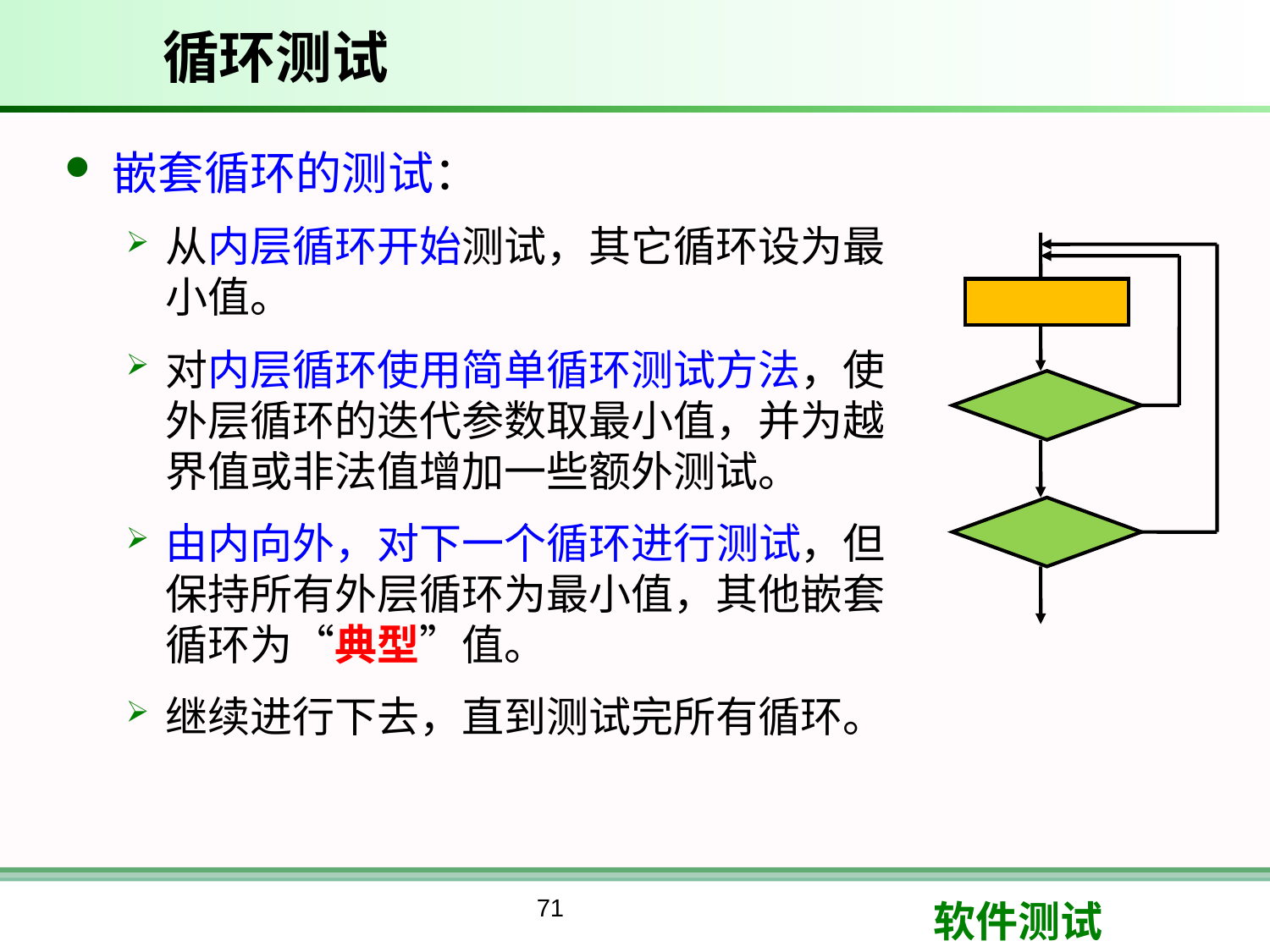

# 循环测试
嵌套循环的测试：
从内层循环开始测试，其它循环设为最小值。
对内层循环使用简单循环测试方法，使外层循环的迭代参数取最小值，并为越界值或非法值增加一些额外测试。
由内向外，对下一个循环进行测试，但保持所有外层循环为最小值，其他嵌套循环为“典型”值。
继续进行下去，直到测试完所有循环。

71